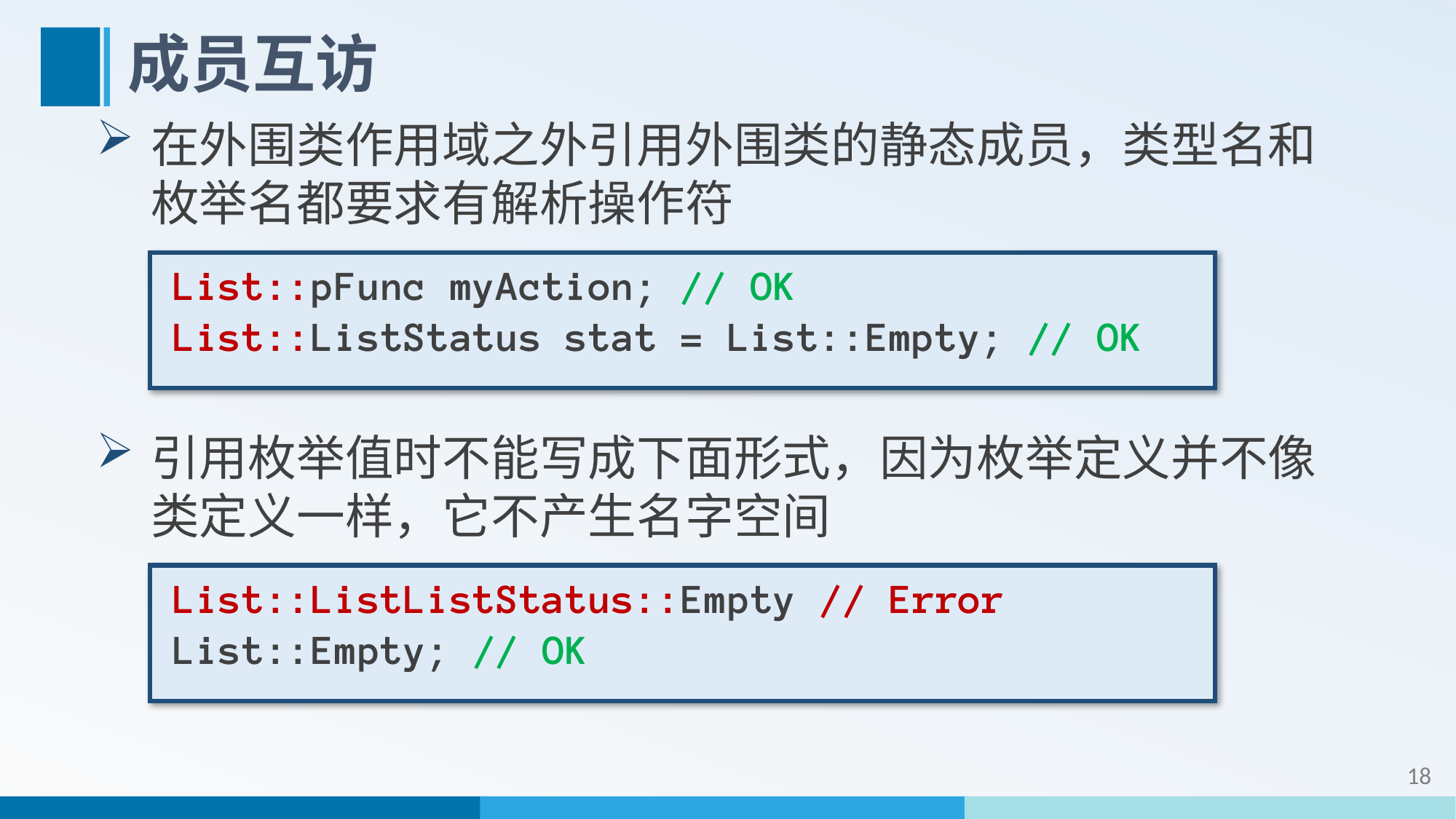

# 成员互访
在外围类作用域之外引用外围类的静态成员，类型名和枚举名都要求有解析操作符
List::pFunc myAction; // OK
List::ListStatus stat = List::Empty; // OK
引用枚举值时不能写成下面形式，因为枚举定义并不像类定义一样，它不产生名字空间
List::ListListStatus::Empty // Error
List::Empty; // OK